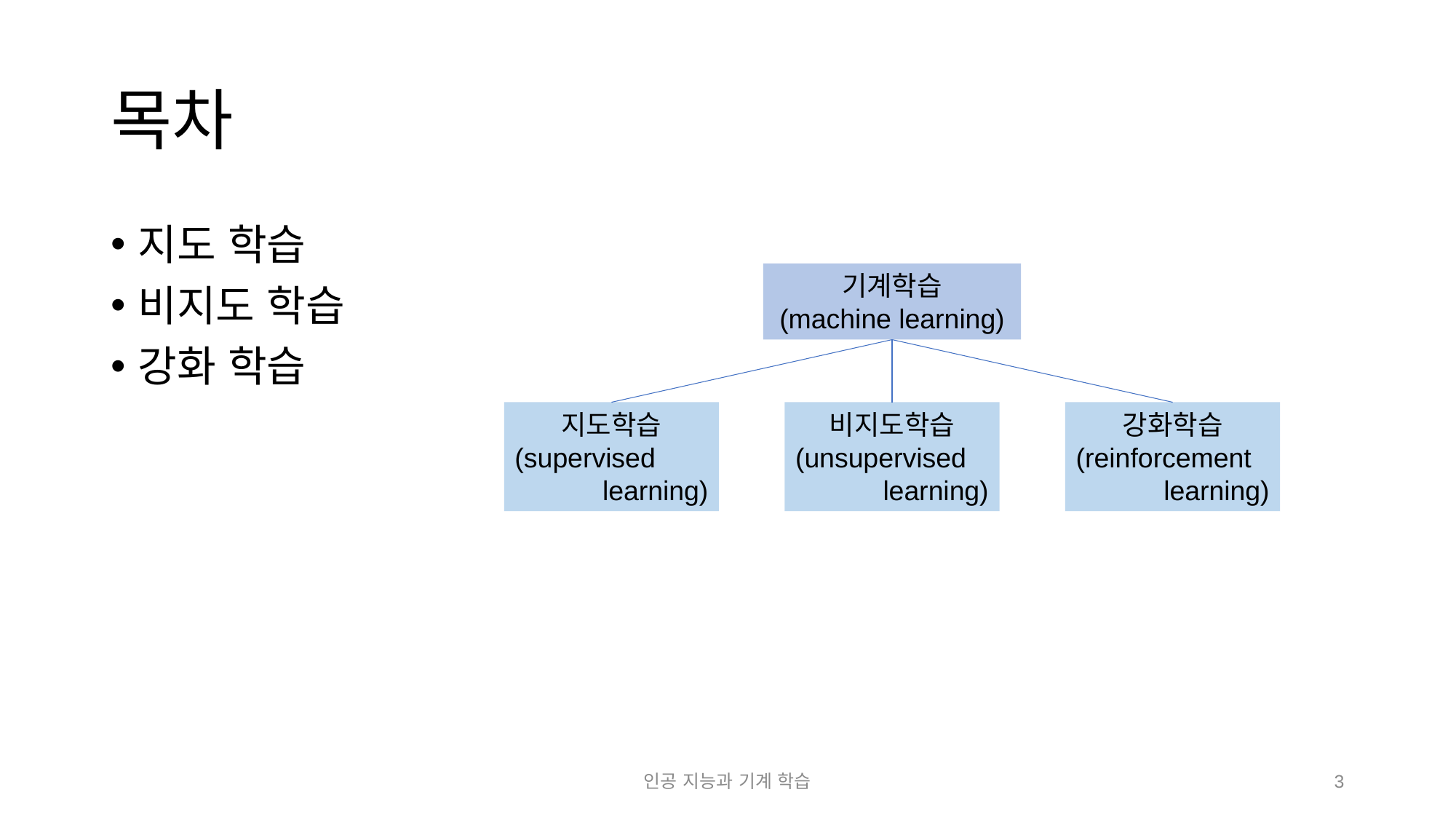

# 목차
지도 학습
비지도 학습
강화 학습
기계학습
(machine learning)
지도학습
(supervised
learning)
비지도학습
(unsupervised
learning)
강화학습
(reinforcement
learning)
인공 지능과 기계 학습
3